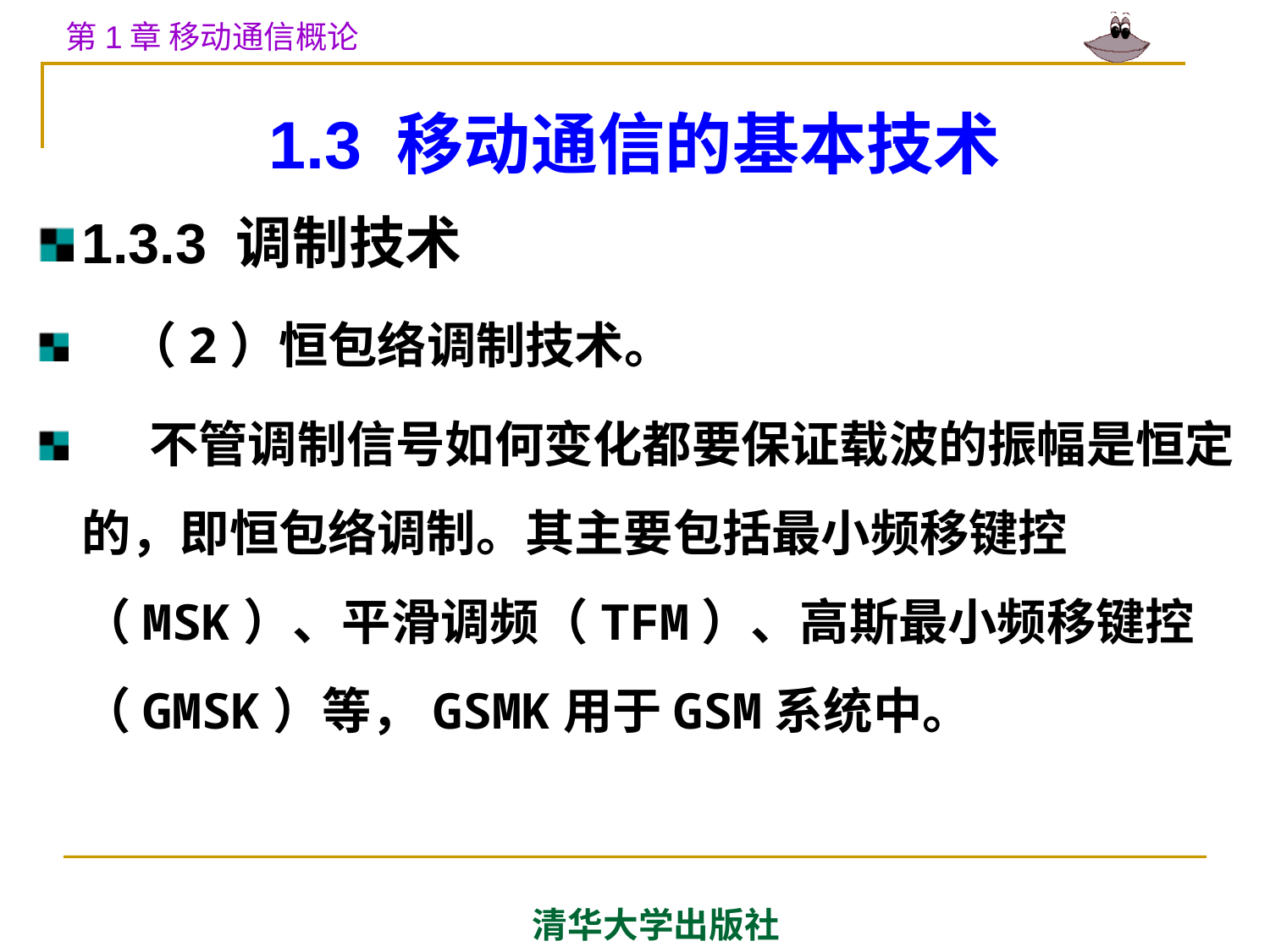

# 1.3 移动通信的基本技术
1.3.3 调制技术
   （2）恒包络调制技术。
     不管调制信号如何变化都要保证载波的振幅是恒定的，即恒包络调制。其主要包括最小频移键控（MSK）、平滑调频（TFM）、高斯最小频移键控（GMSK）等，GSMK用于GSM系统中。